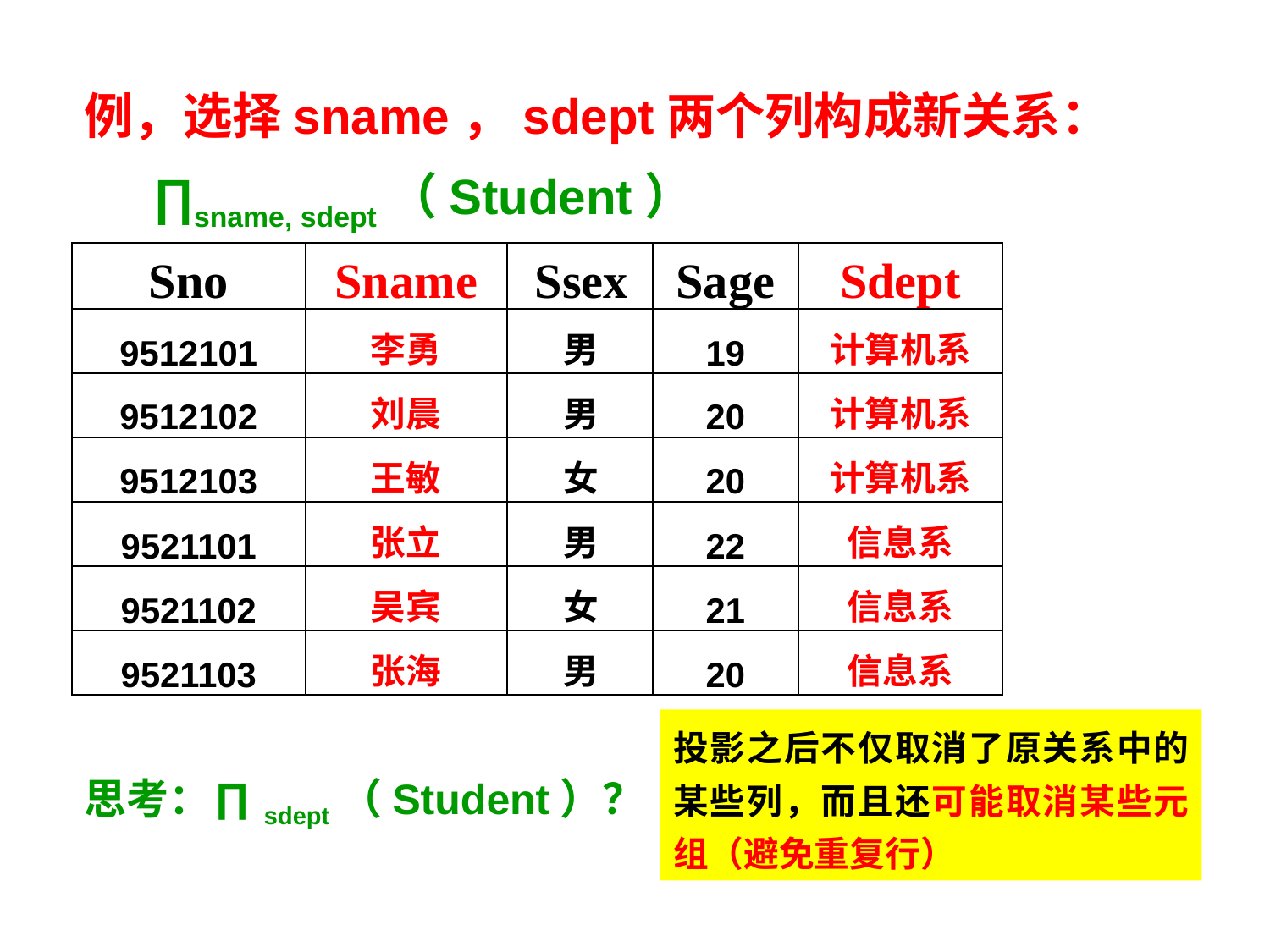

例，选择sname，sdept两个列构成新关系：
     ∏sname, sdept（Student）
| Sno | Sname | Ssex | Sage | Sdept |
| --- | --- | --- | --- | --- |
| 9512101 | 李勇 | 男 | 19 | 计算机系 |
| 9512102 | 刘晨 | 男 | 20 | 计算机系 |
| 9512103 | 王敏 | 女 | 20 | 计算机系 |
| 9521101 | 张立 | 男 | 22 | 信息系 |
| 9521102 | 吴宾 | 女 | 21 | 信息系 |
| 9521103 | 张海 | 男 | 20 | 信息系 |
投影之后不仅取消了原关系中的某些列，而且还可能取消某些元组（避免重复行）
思考：∏sdept（Student）？